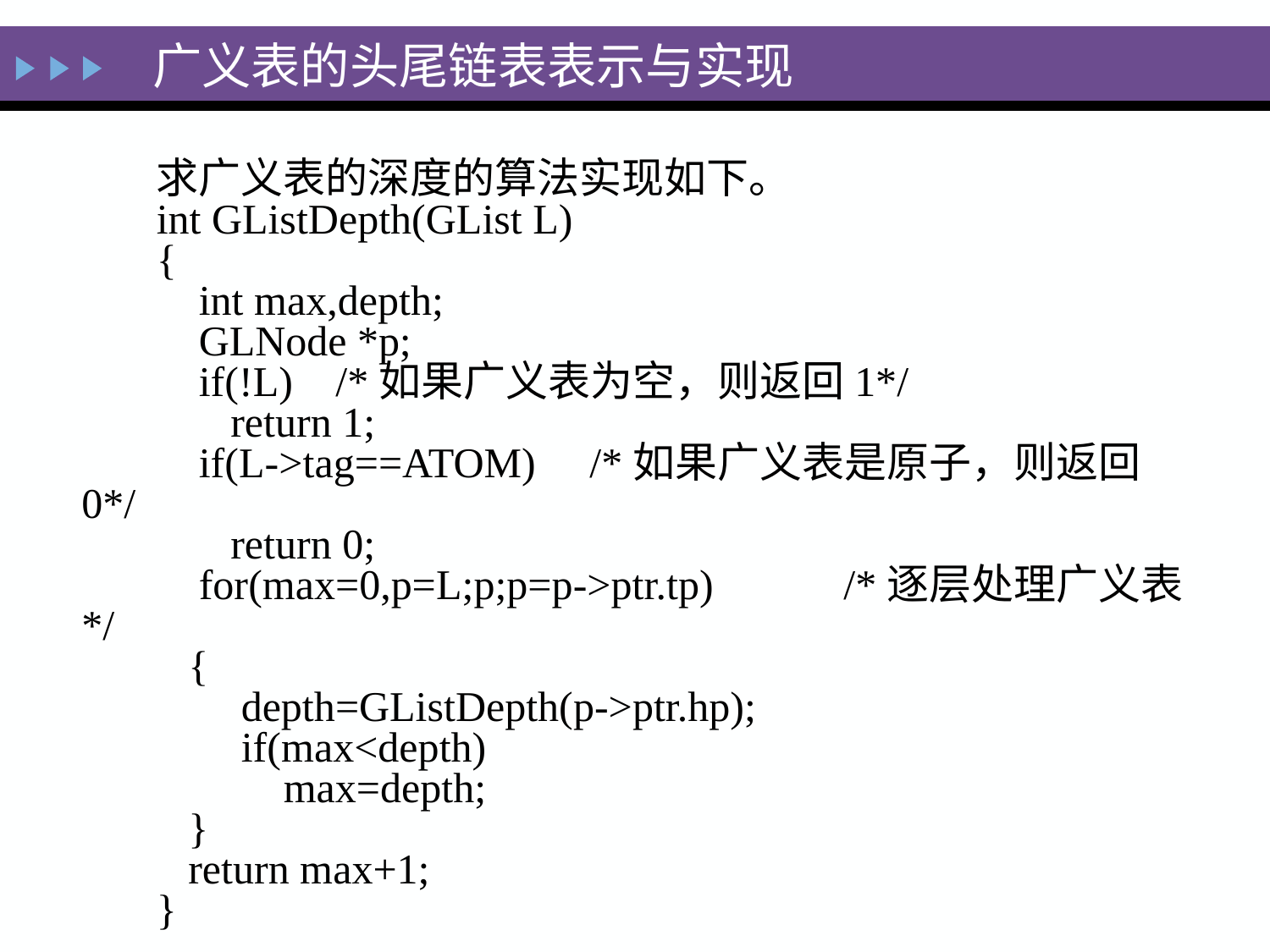

# 广义表的头尾链表表示与实现
求广义表的深度的算法实现如下。
int GListDepth(GList L)
{
    int max,depth;
    GLNode *p;
    if(!L) 	/*如果广义表为空，则返回1*/
       return 1;
    if(L->tag==ATOM) 	/*如果广义表是原子，则返回0*/
       return 0;
    for(max=0,p=L;p;p=p->ptr.tp) 	/*逐层处理广义表*/
   {
        depth=GListDepth(p->ptr.hp);
        if(max<depth)
            max=depth;
   }
   return max+1;
}